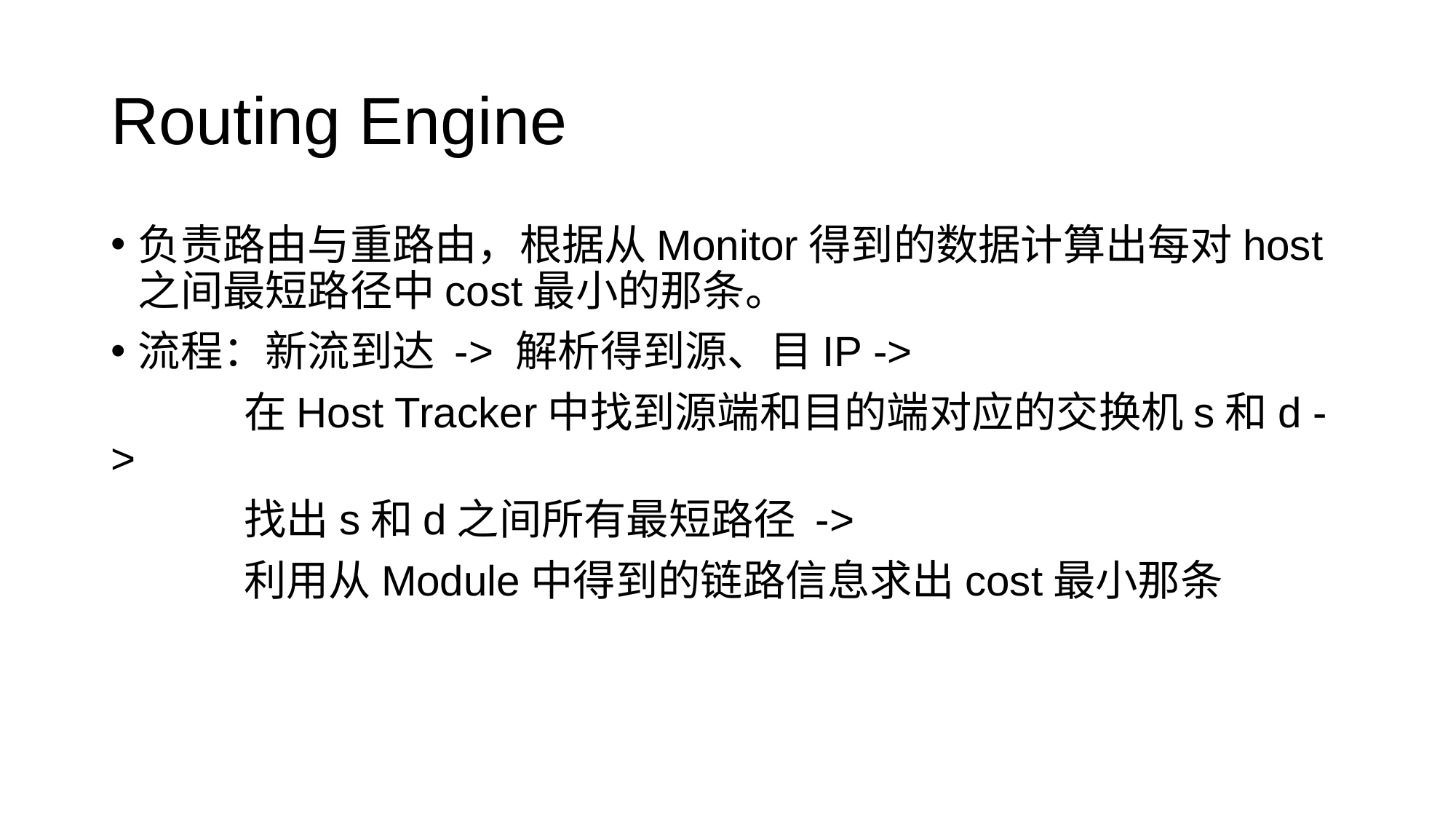

# Routing Engine
负责路由与重路由，根据从Monitor得到的数据计算出每对host之间最短路径中cost最小的那条。
流程：新流到达 -> 解析得到源、目IP ->
             在Host Tracker中找到源端和目的端对应的交换机s和d ->
             找出s和d之间所有最短路径 ->
             利用从Module中得到的链路信息求出cost最小那条